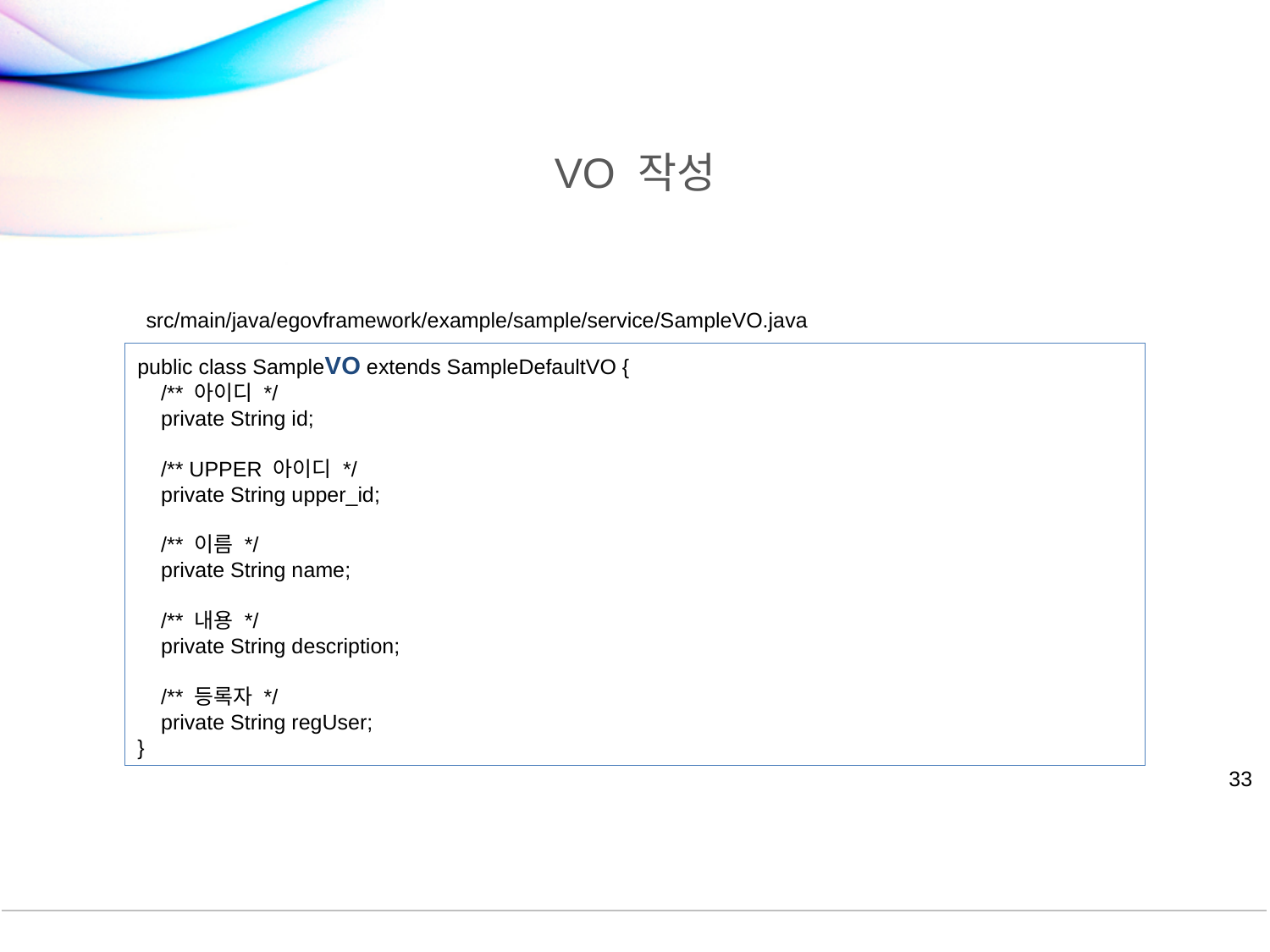

# VO 작성
src/main/java/egovframework/example/sample/service/SampleVO.java
public class SampleVO extends SampleDefaultVO {
    /** 아이디 */
    private String id;

    /** UPPER 아이디 */
    private String upper_id;

    /** 이름 */
    private String name;

    /** 내용 */
    private String description;

    /** 등록자 */
    private String regUser;
}
33